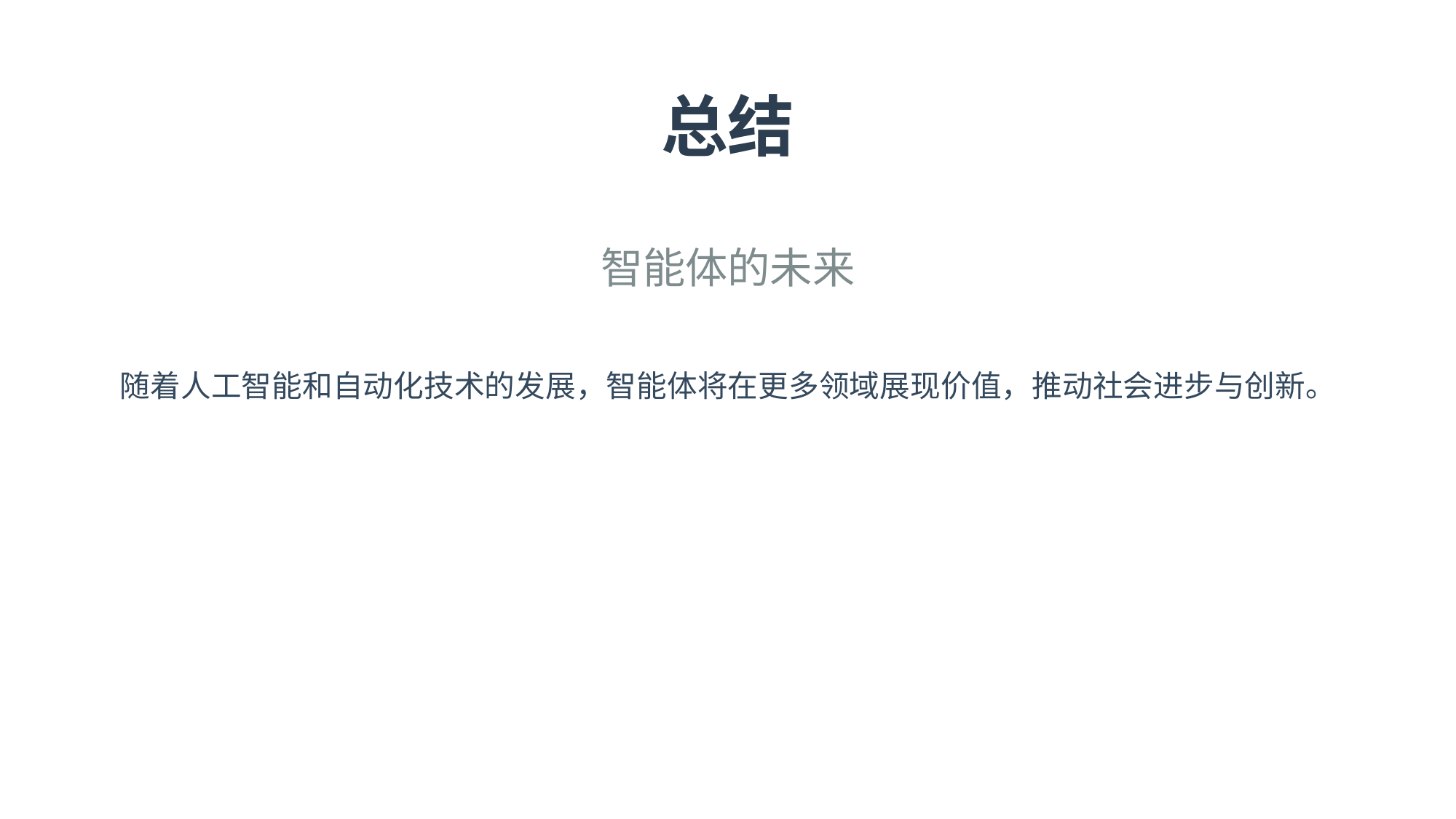

总结
智能体的未来
随着人工智能和自动化技术的发展，智能体将在更多领域展现价值，推动社会进步与创新。